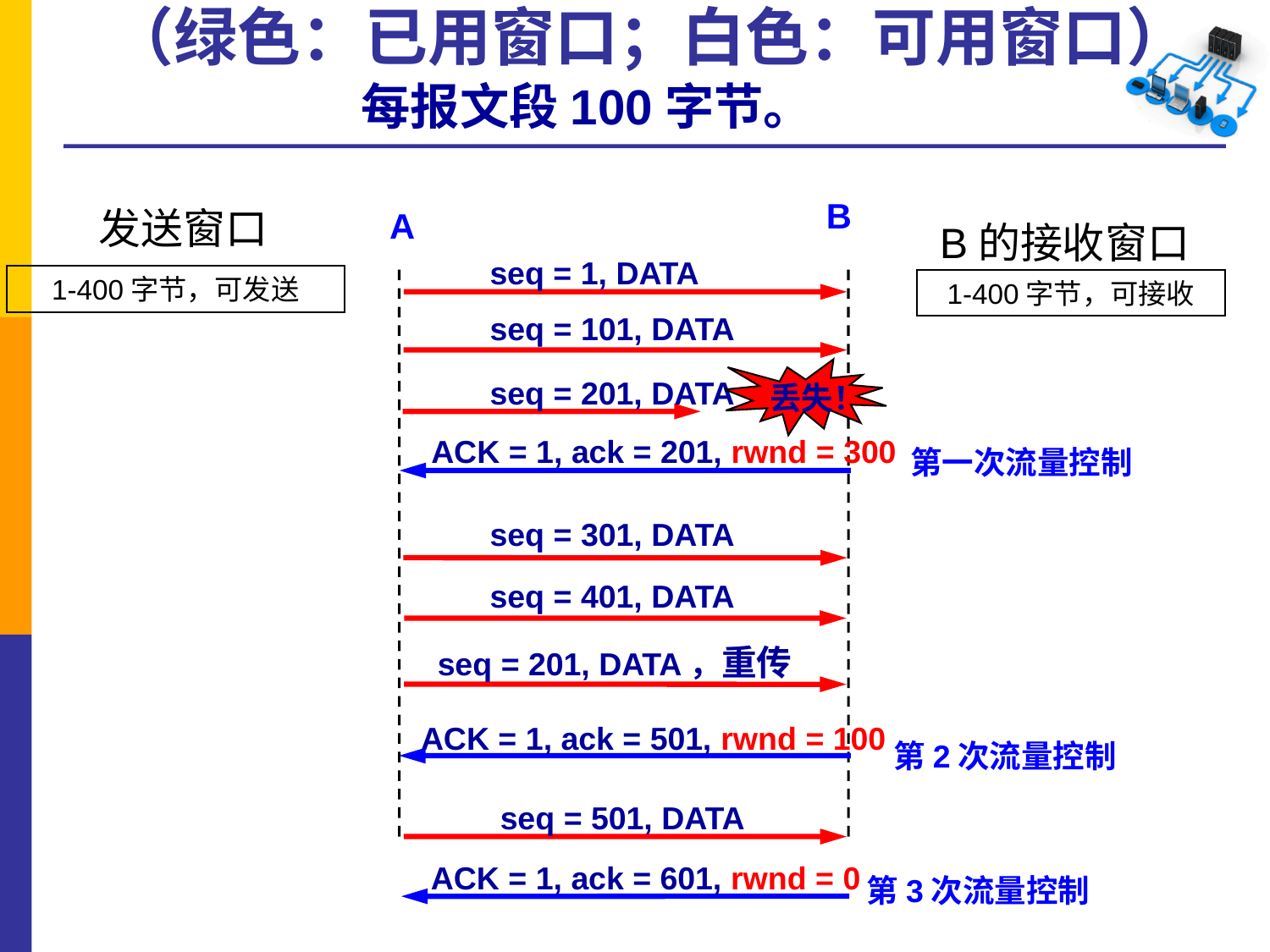

# （绿色：已用窗口；白色：可用窗口）
每报文段100字节。
B
发送窗口
A
B的接收窗口
seq = 1, DATA
1-400字节，可发送

1-400字节，可接收

seq = 101, DATA

seq = 201, DATA
丢失！

ACK = 1, ack = 201, rwnd = 300
第一次流量控制

seq = 301, DATA

seq = 401, DATA

seq = 201, DATA，重传

ACK = 1, ack = 501, rwnd = 100
第2次流量控制

seq = 501, DATA

ACK = 1, ack = 601, rwnd = 0
第3次流量控制